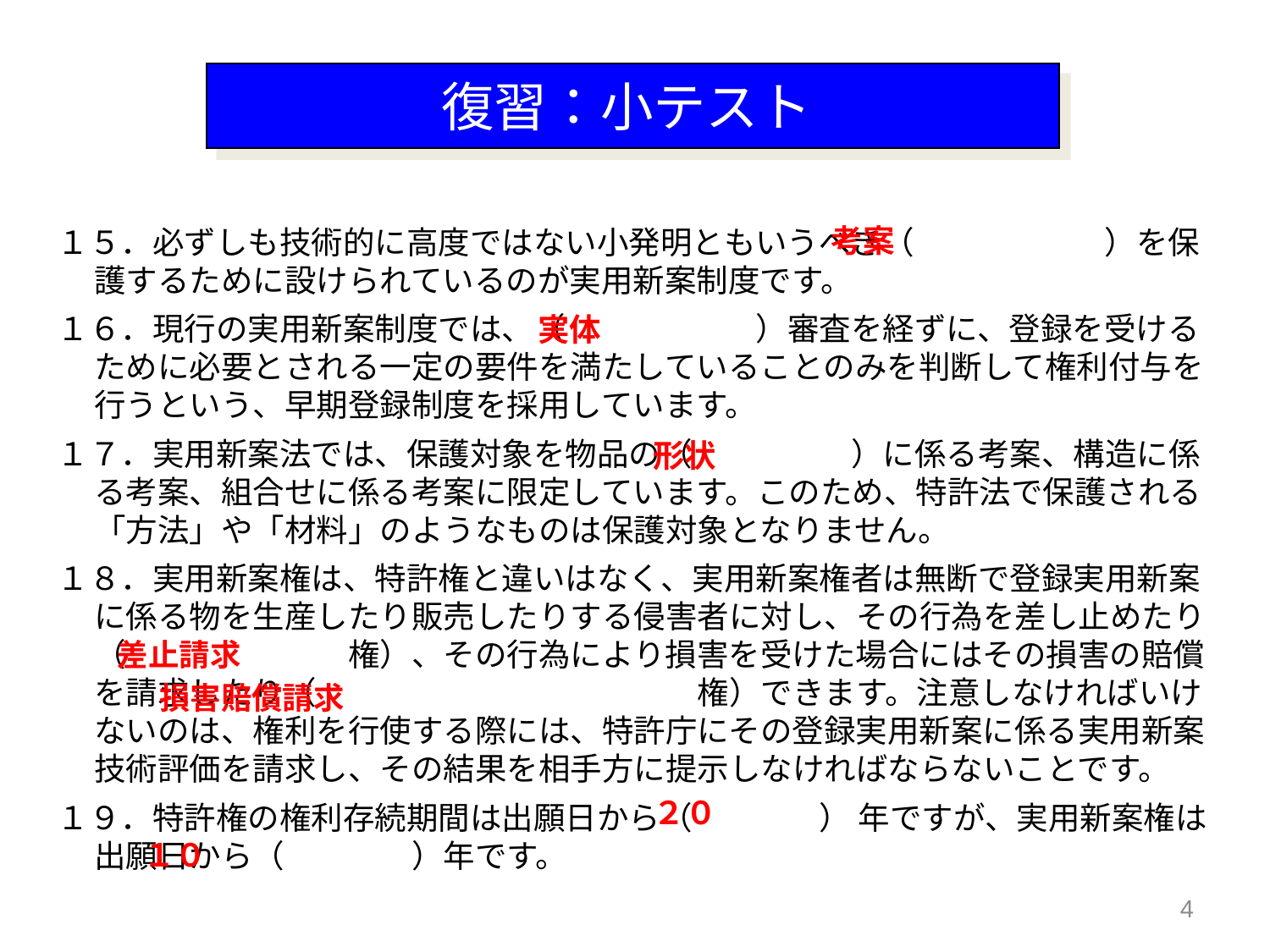

復習：小テスト
考案
１５．必ずしも技術的に高度ではない小発明ともいうべき（　　　　　　）を保護するために設けられているのが実用新案制度です。
１６．現行の実用新案制度では、（　　　　　　）審査を経ずに、登録を受けるために必要とされる一定の要件を満たしていることのみを判断して権利付与を行うという、早期登録制度を採用しています。
１７．実用新案法では、保護対象を物品の（　　　　　）に係る考案、構造に係る考案、組合せに係る考案に限定しています。このため、特許法で保護される「方法」や「材料」のようなものは保護対象となりません。
１８．実用新案権は、特許権と違いはなく、実用新案権者は無断で登録実用新案に係る物を生産したり販売したりする侵害者に対し、その行為を差し止めたり（　　　　　　　権）、その行為により損害を受けた場合にはその損害の賠償を請求したり（　　　　　　　　　　　　権）できます。注意しなければいけないのは、権利を行使する際には、特許庁にその登録実用新案に係る実用新案技術評価を請求し、その結果を相手方に提示しなければならないことです。
１９．特許権の権利存続期間は出願日から（　　　　） 年ですが、実用新案権は出願日から（　　　　）年です。
実体
形状
差止請求
損害賠償請求
２０
１０
4